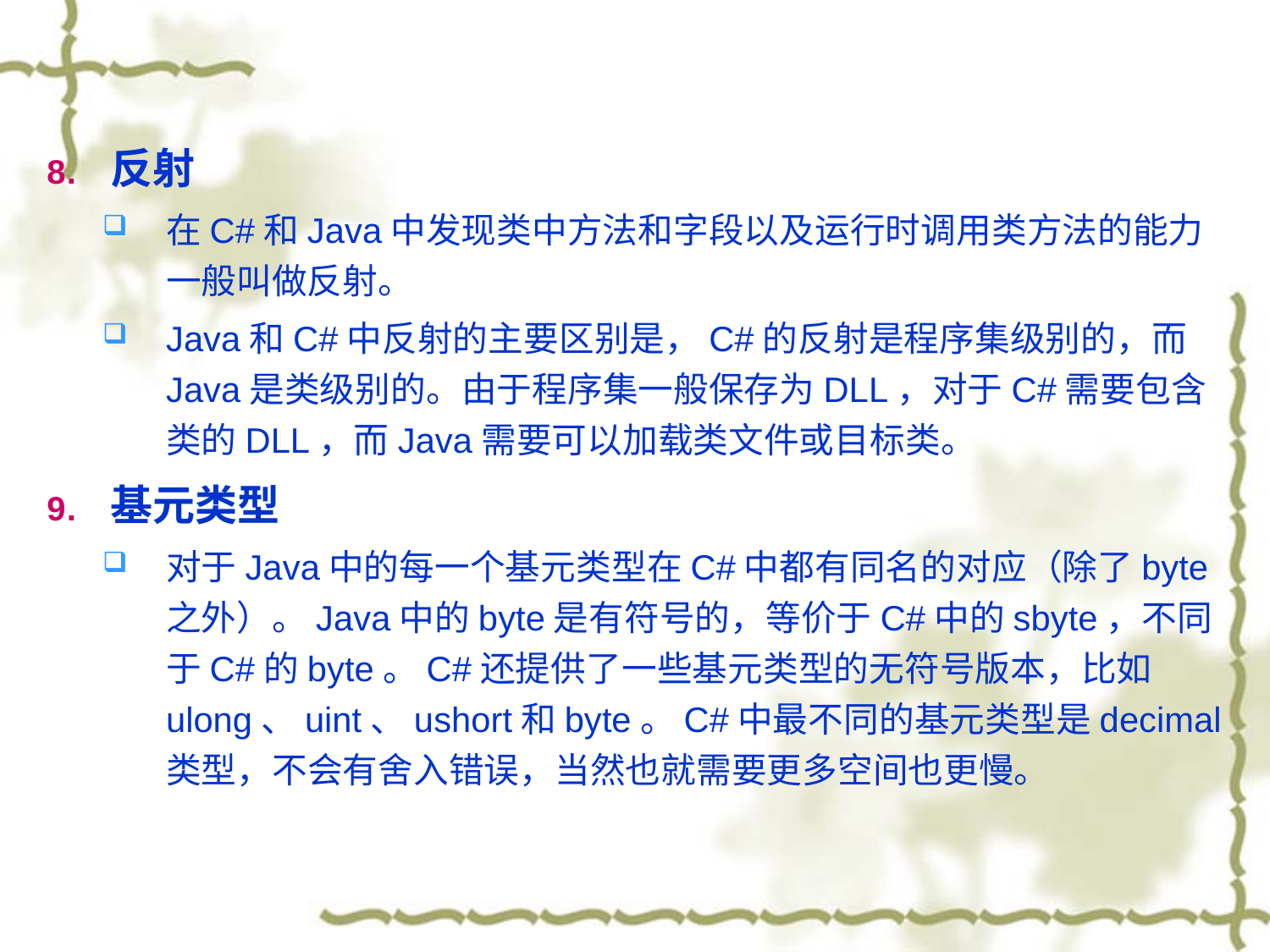

反射
在C#和Java中发现类中方法和字段以及运行时调用类方法的能力一般叫做反射。
Java和C#中反射的主要区别是，C#的反射是程序集级别的，而Java是类级别的。由于程序集一般保存为DLL，对于C#需要包含类的DLL，而Java需要可以加载类文件或目标类。
基元类型
对于Java中的每一个基元类型在C#中都有同名的对应（除了byte之外）。Java中的byte是有符号的，等价于C#中的sbyte，不同于C#的byte。C#还提供了一些基元类型的无符号版本，比如ulong、uint、ushort和byte。C#中最不同的基元类型是decimal类型，不会有舍入错误，当然也就需要更多空间也更慢。